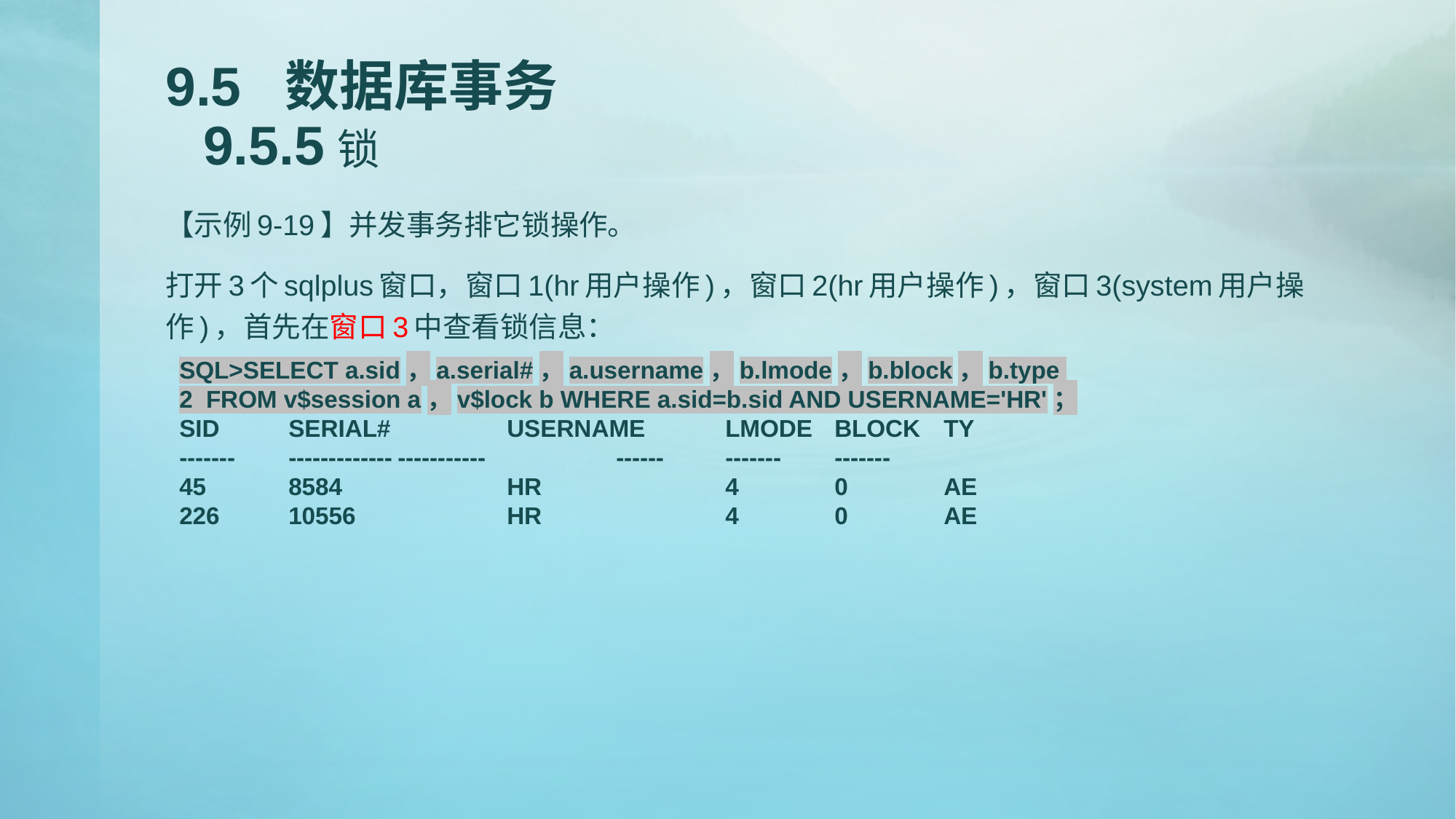

# 9.5  数据库事务 9.5.5锁
【示例9-19】并发事务排它锁操作。
打开3个sqlplus窗口，窗口1(hr用户操作)，窗口2(hr用户操作)，窗口3(system用户操作)，首先在窗口3中查看锁信息：
SQL>SELECT a.sid，a.serial#，a.username，b.lmode，b.block，b.type
2  FROM v$session a，v$lock b WHERE a.sid=b.sid AND USERNAME='HR'；
SID	SERIAL#		USERNAME	LMODE	BLOCK	TY
-------	-------------	-----------		------	-------	-------
45	8584		HR		4	0	AE
226	10556		HR		4	0	AE